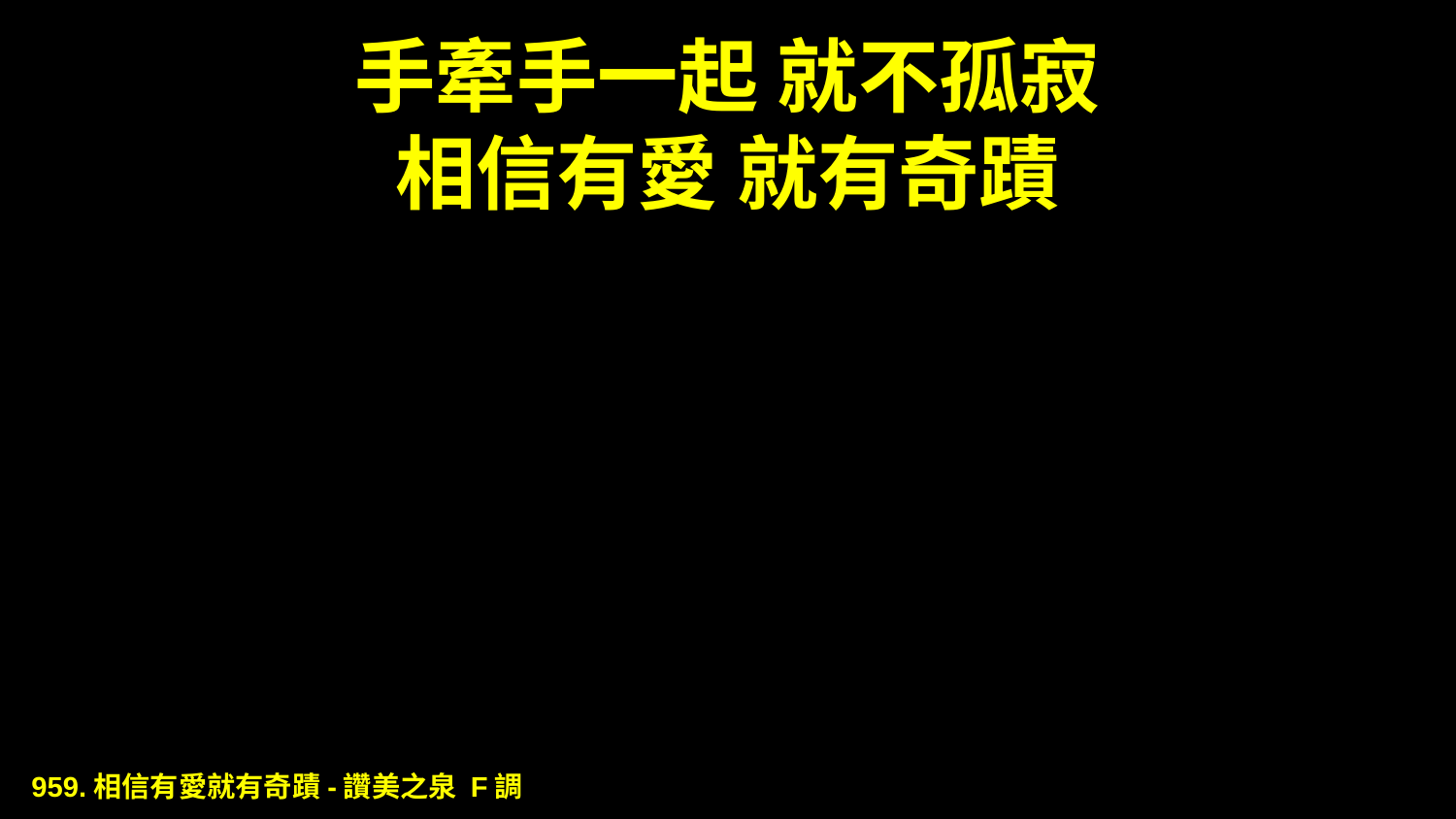

# 手牽手一起 就不孤寂 相信有愛 就有奇蹟
959.相信有愛就有奇蹟-讚美之泉 F調